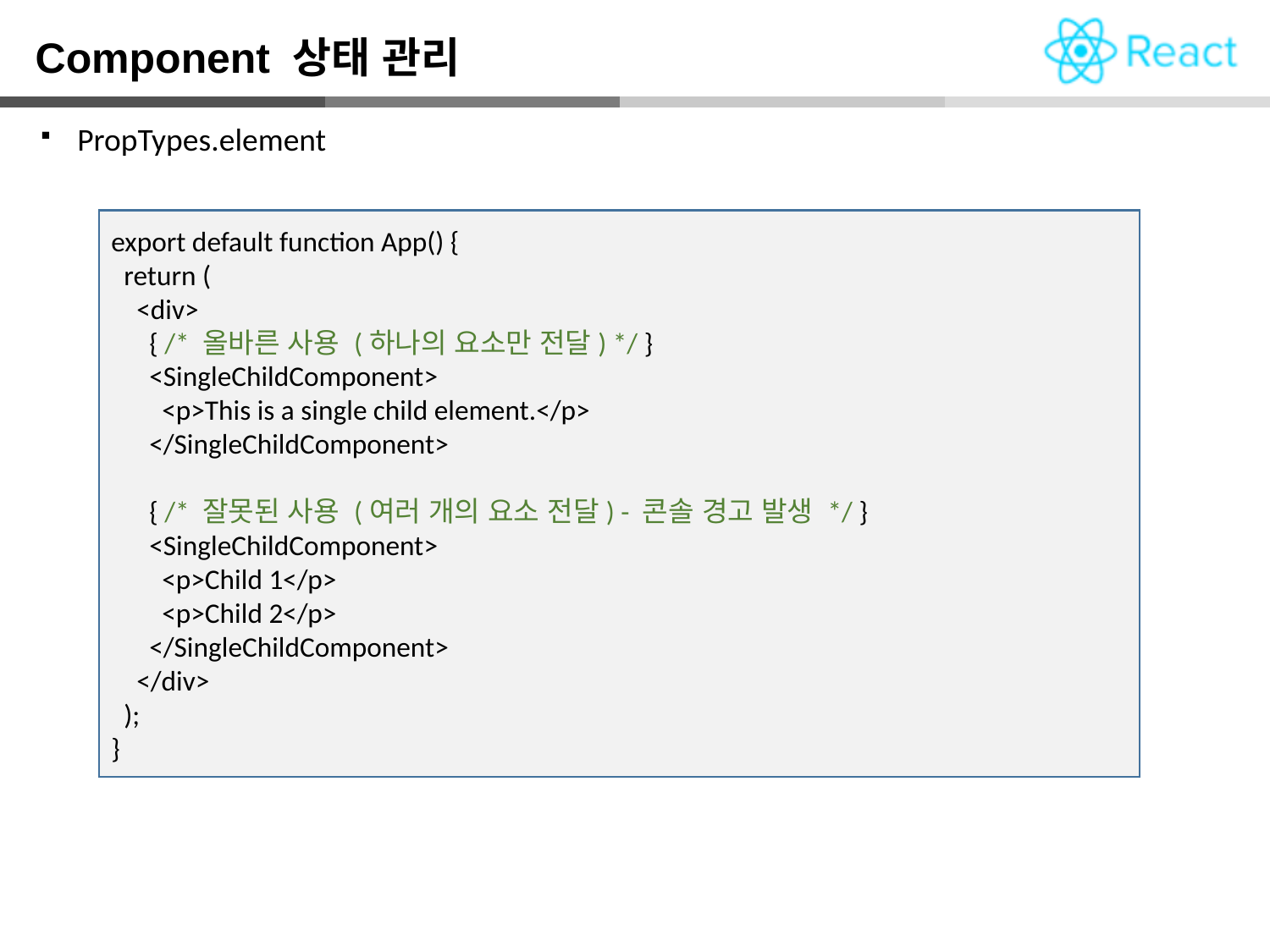

Component 상태 관리
 PropTypes.element
export default function App() {
  return (
    <div>
      { /* 올바른 사용 (하나의 요소만 전달) */ }
      <SingleChildComponent>
        <p>This is a single child element.</p>
      </SingleChildComponent>

      { /* 잘못된 사용 (여러 개의 요소 전달) - 콘솔 경고 발생 */ }
      <SingleChildComponent>
        <p>Child 1</p>
        <p>Child 2</p>
      </SingleChildComponent>
    </div>
  );
}